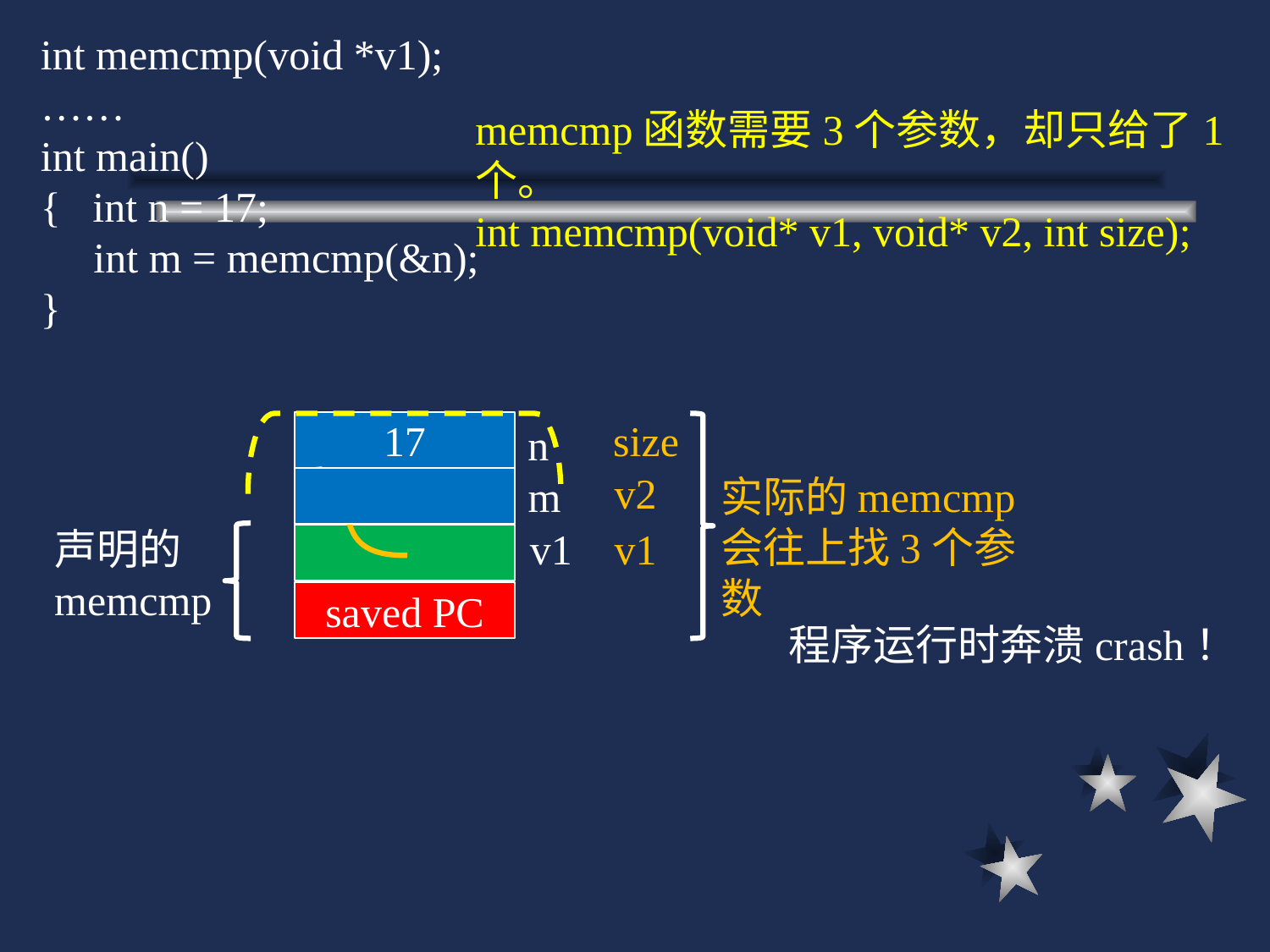

int memcmp(void *v1);
……
int main()
{   int n = 17;
     int m = memcmp(&n);
}
memcmp函数需要3个参数，却只给了1个。
int memcmp(void* v1, void* v2, int size);

size
17
n

v2
m
实际的memcmp会往上找3个参数

声明的memcmp
v1
v1

saved PC
程序运行时奔溃crash！